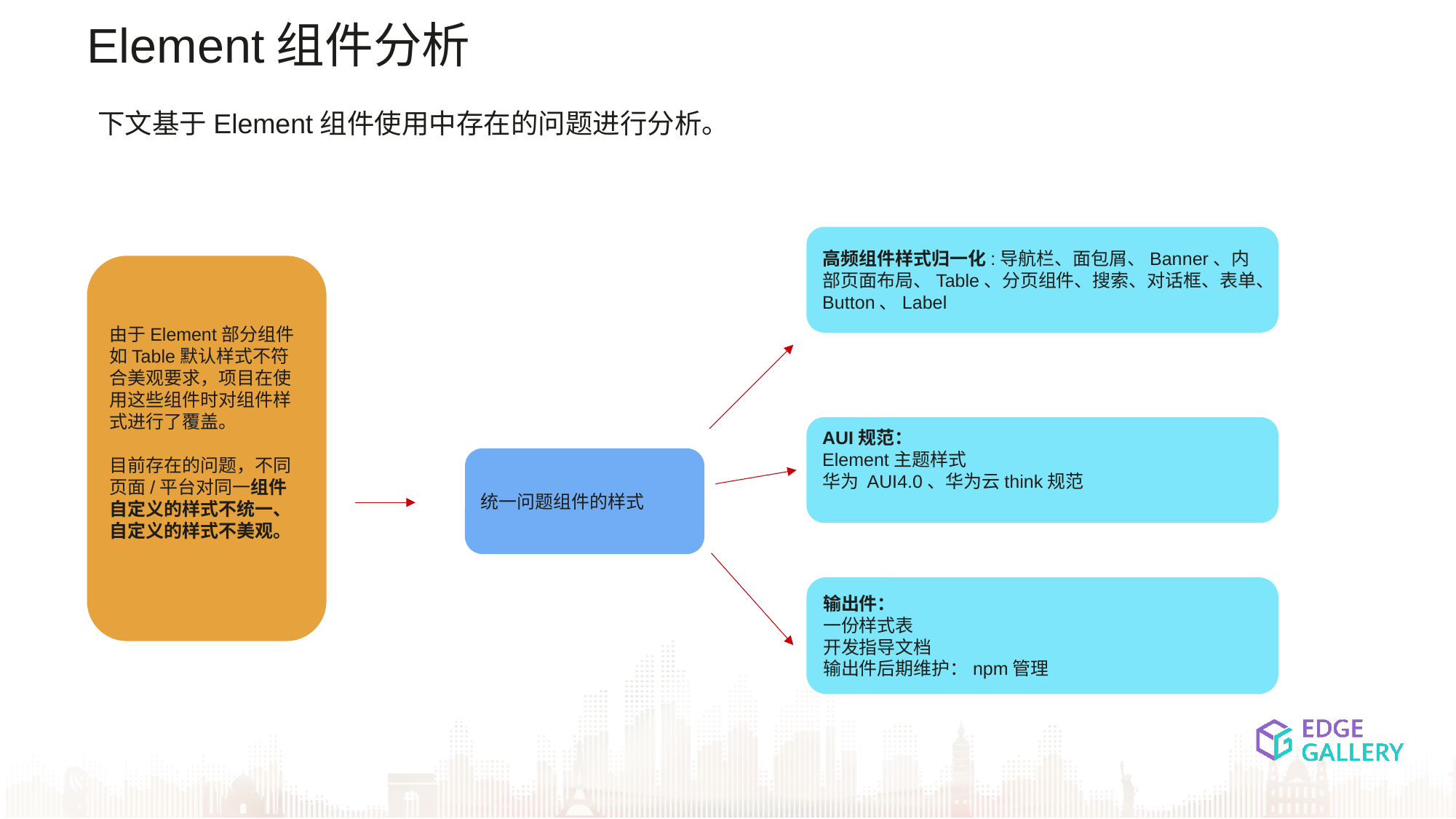

Element组件分析
下文基于Element组件使用中存在的问题进行分析。
高频组件样式归一化:导航栏、面包屑、Banner、内部页面布局、Table、分页组件、搜索、对话框、表单、Button、Label
由于Element部分组件如Table默认样式不符合美观要求，项目在使用这些组件时对组件样式进行了覆盖。

目前存在的问题，不同页面/平台对同一组件自定义的样式不统一、自定义的样式不美观。

AUI规范：
Element主题样式
华为 AUI4.0、华为云think规范

统一问题组件的样式
输出件：
一份样式表
开发指导文档
输出件后期维护：npm管理